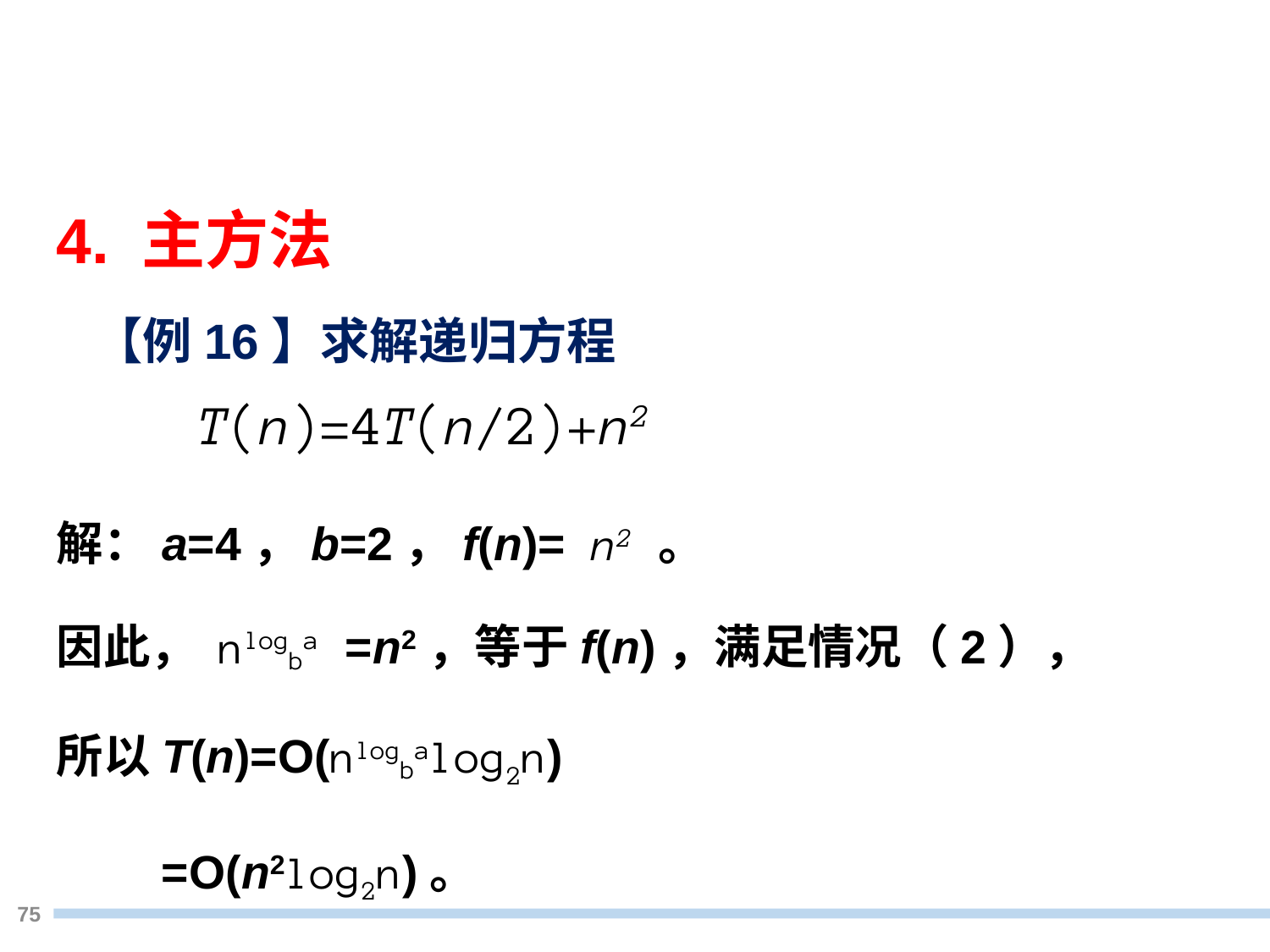

4. 主方法
【例16】求解递归方程
T(n)=4T(n/2)+n2
解：a=4，b=2，f(n)= n2 。
因此， nlogba  =n2，等于f(n)，满足情况（2），
所以T(n)=O(nlogbalog2n)
        =O(n2log2n)。
75